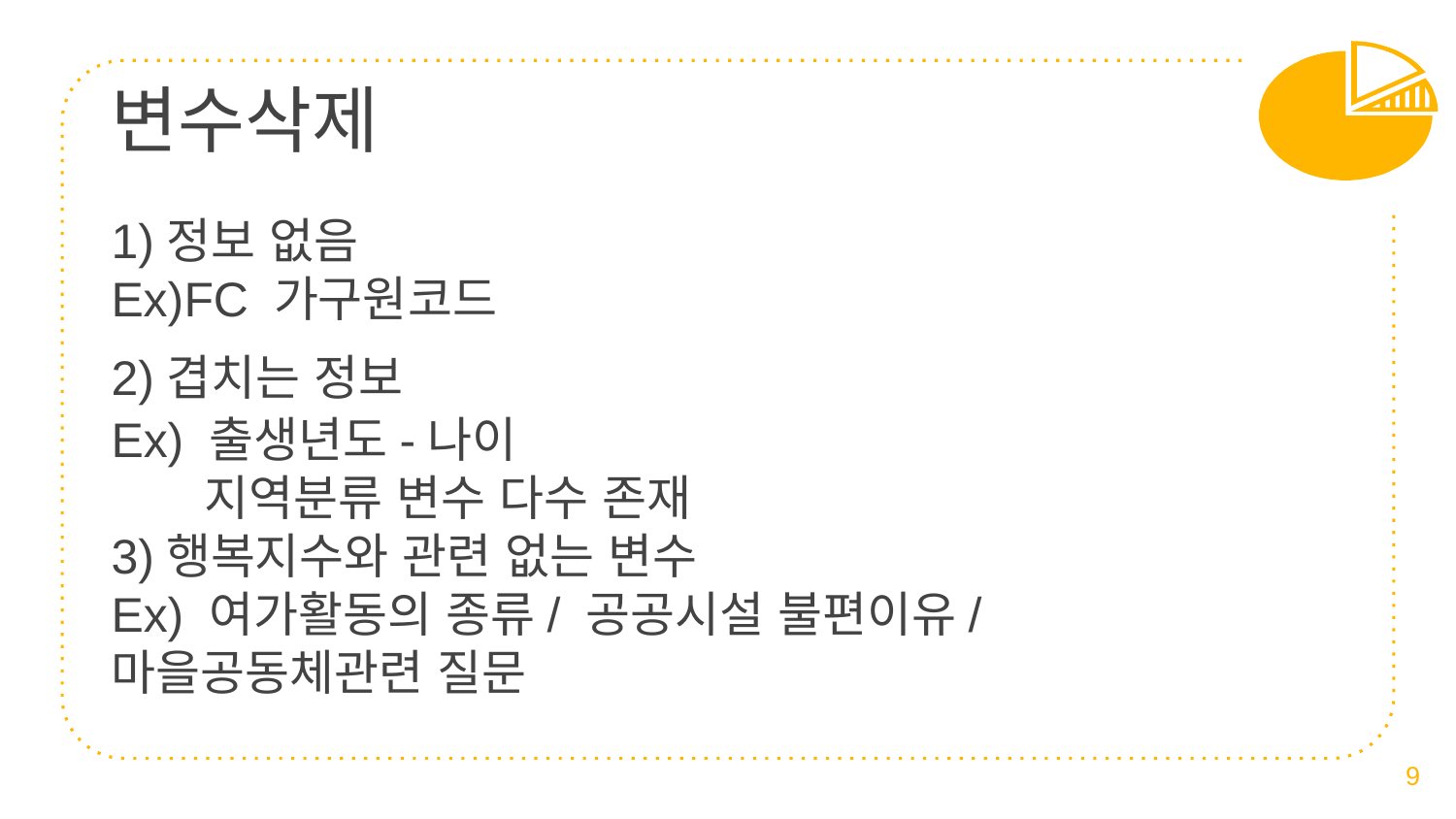

# 변수삭제
1)정보 없음
Ex)FC 가구원코드

2)겹치는 정보
Ex) 출생년도-나이
      지역분류 변수 다수 존재
3)행복지수와 관련 없는 변수
Ex) 여가활동의 종류/ 공공시설 불편이유/ 마을공동체관련 질문
9